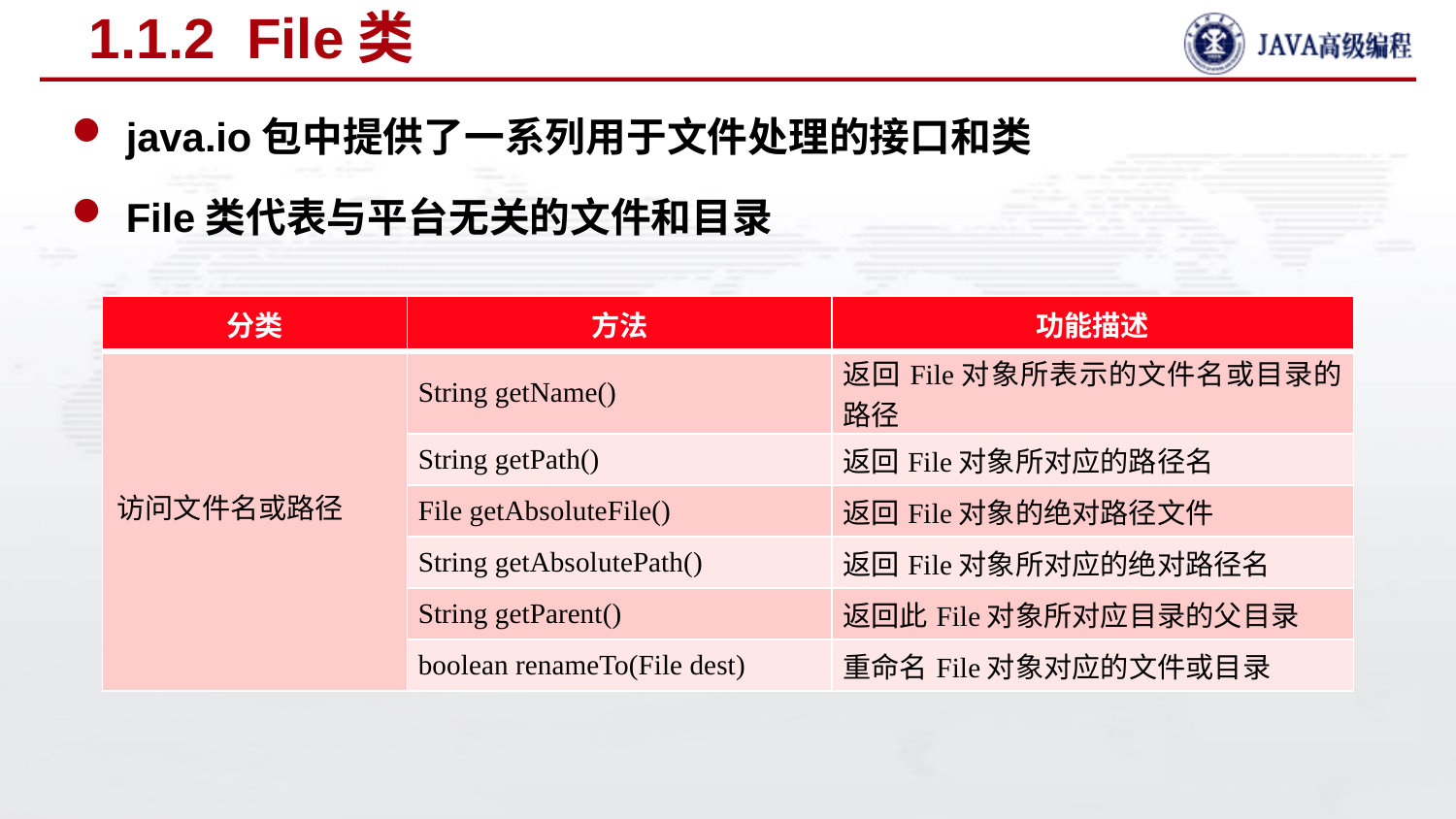

# 1.1.2  File类
java.io包中提供了一系列用于文件处理的接口和类
File类代表与平台无关的文件和目录

| 分类 | 方法 | 功能描述 |
| --- | --- | --- |
| 访问文件名或路径 | String getName() | 返回File对象所表示的文件名或目录的路径 |
|  | String getPath() | 返回File对象所对应的路径名 |
|  | File getAbsoluteFile() | 返回File对象的绝对路径文件 |
|  | String getAbsolutePath() | 返回File对象所对应的绝对路径名 |
|  | String getParent() | 返回此File对象所对应目录的父目录 |
|  | boolean renameTo(File dest) | 重命名File对象对应的文件或目录 |